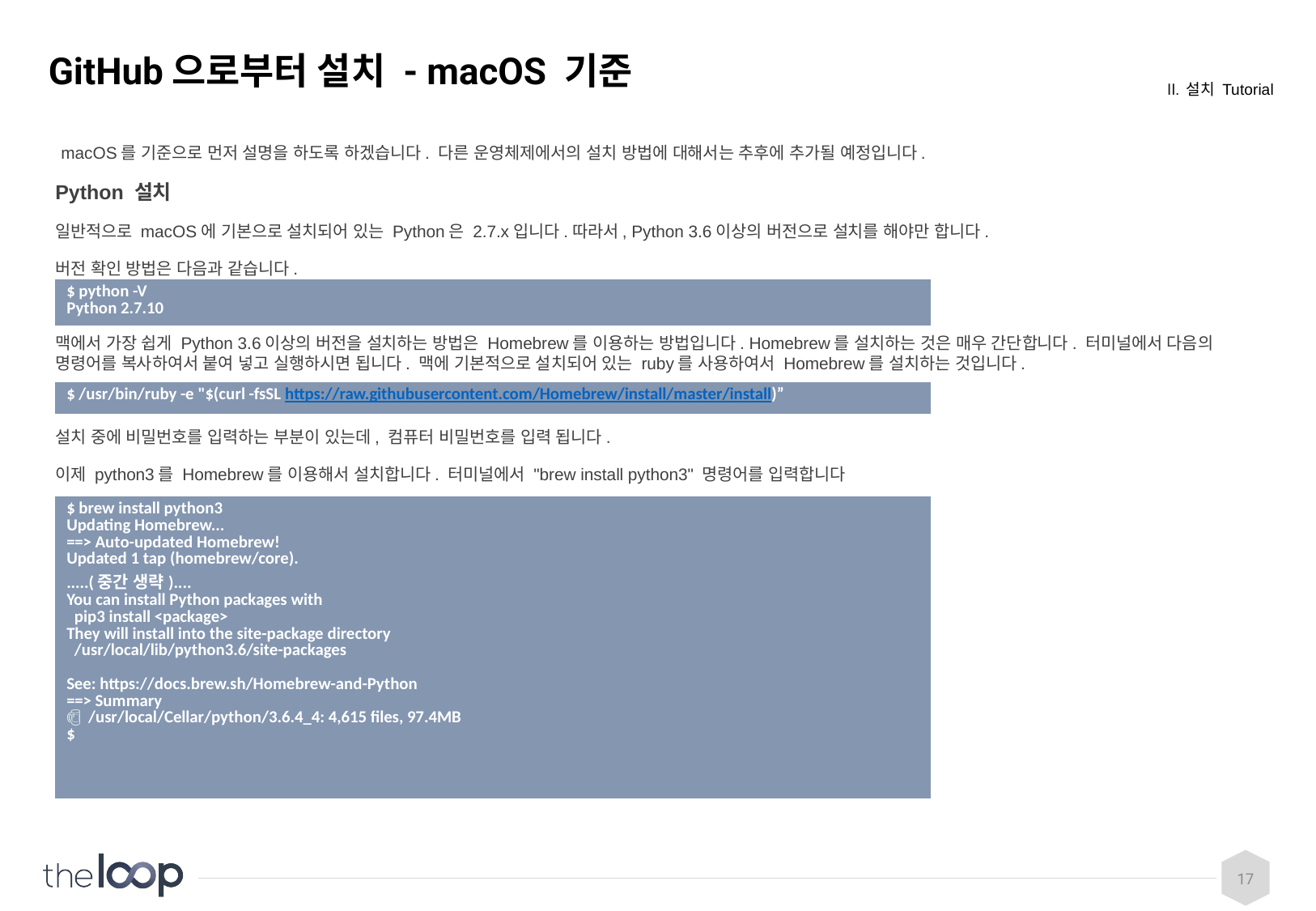

# GitHub으로부터 설치 - macOS 기준
II. 설치 Tutorial

 macOS를 기준으로 먼저 설명을 하도록 하겠습니다. 다른 운영체제에서의 설치 방법에 대해서는 추후에 추가될 예정입니다.
Python 설치
일반적으로 macOS에 기본으로 설치되어 있는 Python은 2.7.x입니다.따라서, Python 3.6이상의 버전으로 설치를 해야만 합니다.
버전 확인 방법은 다음과 같습니다.

맥에서 가장 쉽게 Python 3.6이상의 버전을 설치하는 방법은 Homebrew를 이용하는 방법입니다. Homebrew를 설치하는 것은 매우 간단합니다. 터미널에서 다음의 명령어를 복사하여서 붙여 넣고 실행하시면 됩니다. 맥에 기본적으로 설치되어 있는 ruby를 사용하여서 Homebrew를 설치하는 것입니다.

설치 중에 비밀번호를 입력하는 부분이 있는데, 컴퓨터 비밀번호를 입력 됩니다.
이제 python3를 Homebrew를 이용해서 설치합니다. 터미널에서 "brew install python3" 명령어를 입력합니다

| $ python -V Python 2.7.10 |
| --- |
| $ /usr/bin/ruby -e "$(curl -fsSL https://raw.githubusercontent.com/Homebrew/install/master/install)” |
| --- |
| $ brew install python3 Updating Homebrew... ==> Auto-updated Homebrew! Updated 1 tap (homebrew/core). .....(중간 생략).... You can install Python packages with pip3 install <package> They will install into the site-package directory /usr/local/lib/python3.6/site-packages See: https://docs.brew.sh/Homebrew-and-Python ==> Summary 🍺 /usr/local/Cellar/python/3.6.4\_4: 4,615 files, 97.4MB $ |
| --- |
17